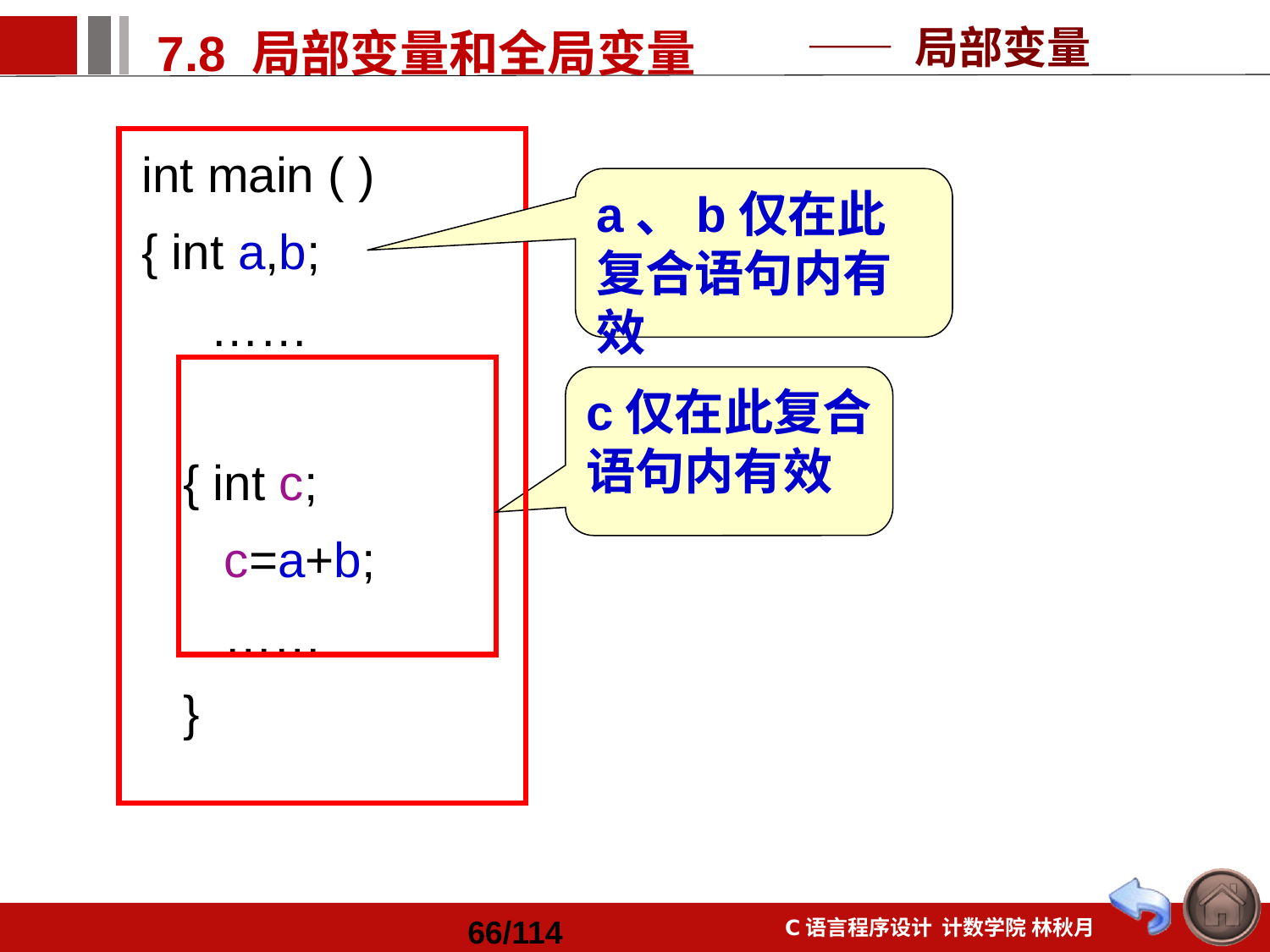

—— 局部变量
int main ( )
{ int a,b;
     ……
   { int c;
      c=a+b;
      ……
   }
    ……
}

a、b仅在此复合语句内有效

c仅在此复合语句内有效